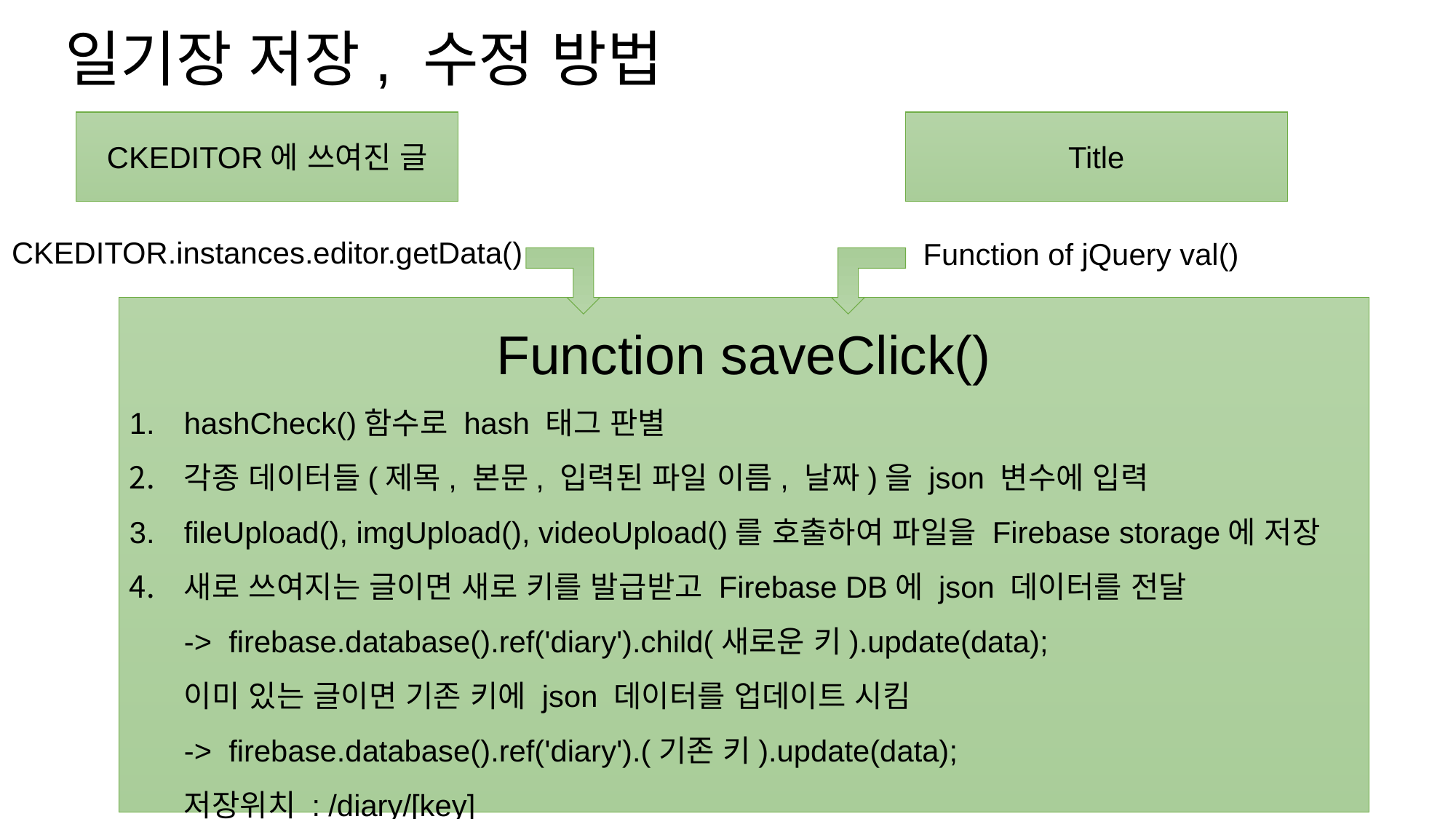

일기장 저장, 수정 방법
CKEDITOR에 쓰여진 글
Title
CKEDITOR.instances.editor.getData()
Function of jQuery val()

Function saveClick()
hashCheck()함수로 hash 태그 판별
각종 데이터들(제목, 본문, 입력된 파일 이름, 날짜)을 json 변수에 입력
fileUpload(), imgUpload(), videoUpload()를 호출하여 파일을 Firebase storage에 저장
새로 쓰여지는 글이면 새로 키를 발급받고 Firebase DB에 json 데이터를 전달
->  firebase.database().ref('diary').child(새로운 키).update(data);
이미 있는 글이면 기존 키에 json 데이터를 업데이트 시킴
->  firebase.database().ref('diary').(기존 키).update(data);
저장위치 : /diary/[key]